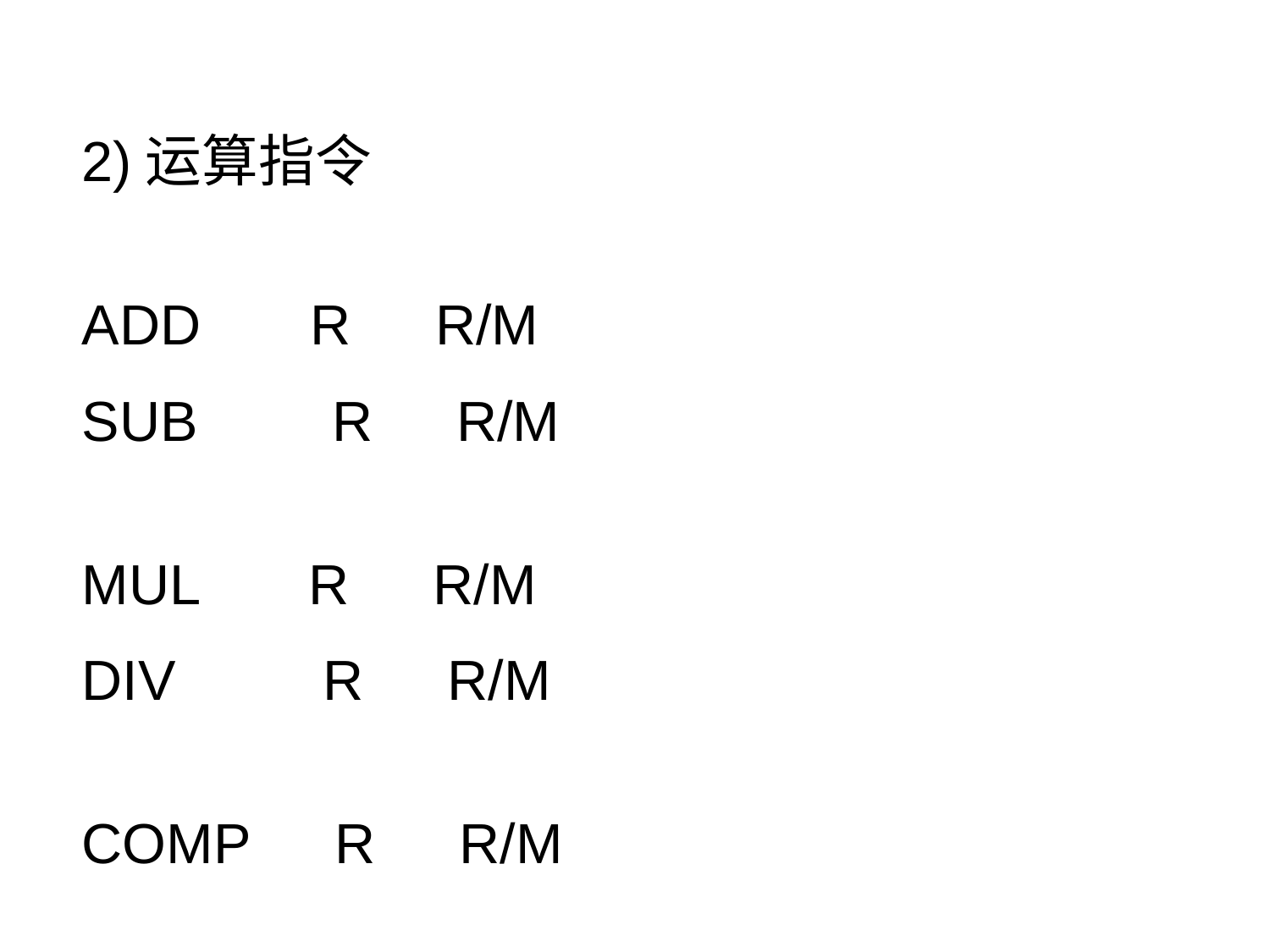

2)运算指令
ADD       R　R/M
SUB　    R　R/M
MUL       R　R/M
DIV　     R　R/M
COMP　R　R/M